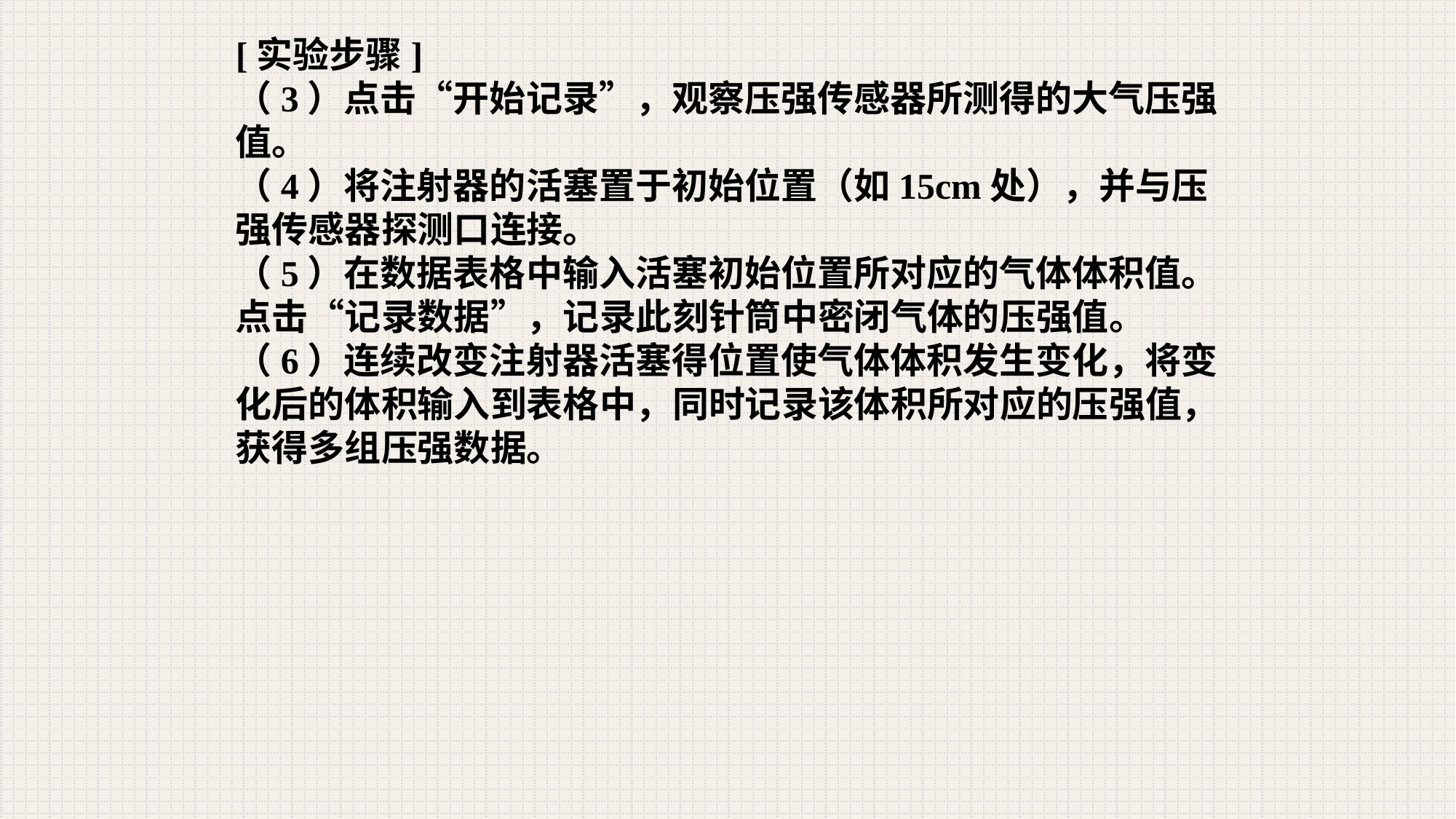

[实验步骤]
（3）点击“开始记录”，观察压强传感器所测得的大气压强值。
（4）将注射器的活塞置于初始位置（如15cm处），并与压强传感器探测口连接。
（5）在数据表格中输入活塞初始位置所对应的气体体积值。点击“记录数据”，记录此刻针筒中密闭气体的压强值。
（6）连续改变注射器活塞得位置使气体体积发生变化，将变化后的体积输入到表格中，同时记录该体积所对应的压强值，获得多组压强数据。